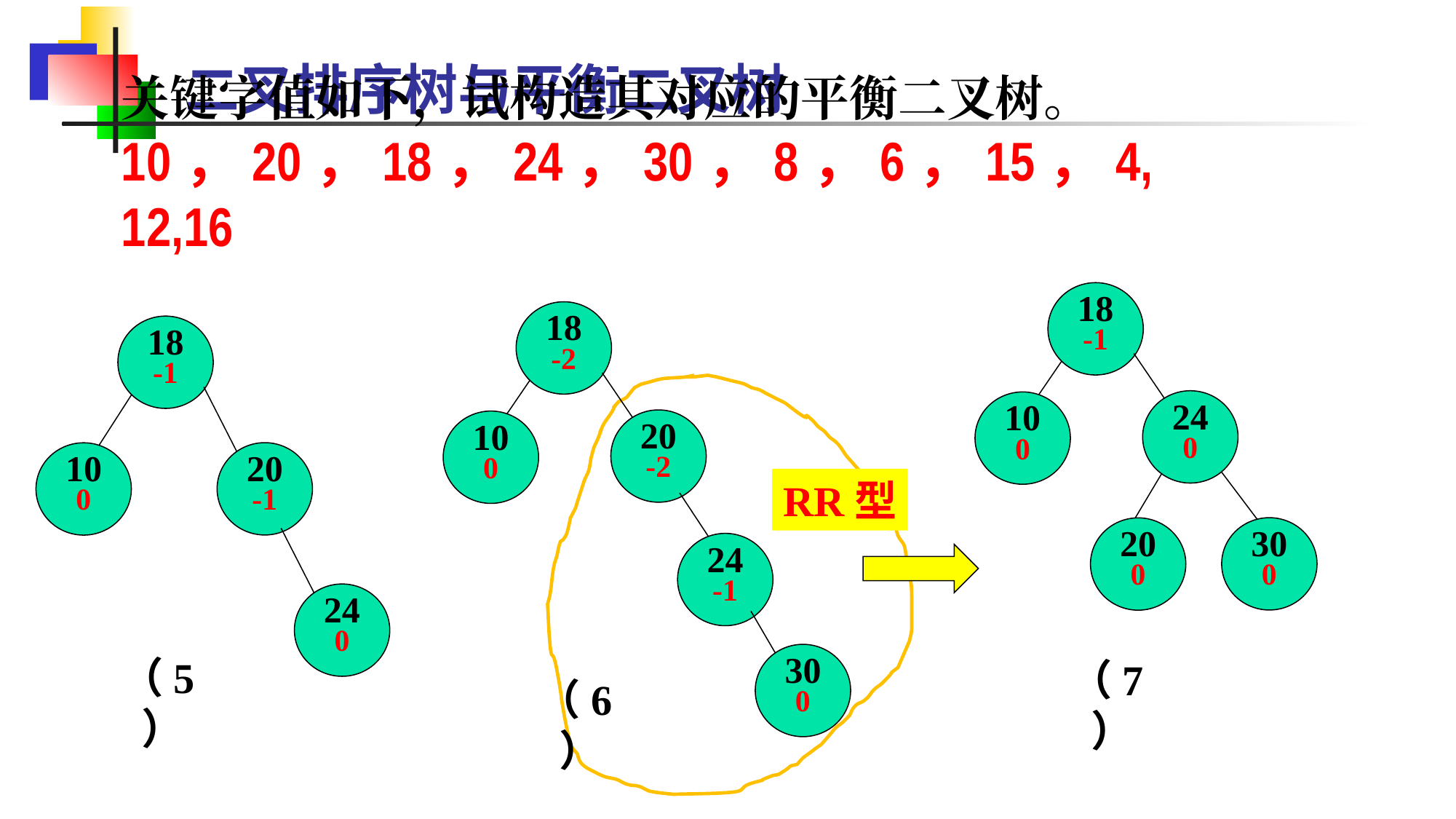

二叉排序树与平衡二叉树
关键字值如下，试构造其对应的平衡二叉树。
10，20，18，24，30，8，6，15，4, 12,16
18 -1

10 0

24 0
（7）

20 0
30 0
18 -2

10 0

20 -2
（6）

24 -1

30 0
18 -1

100

20 -1
（5）

RR型

24 0